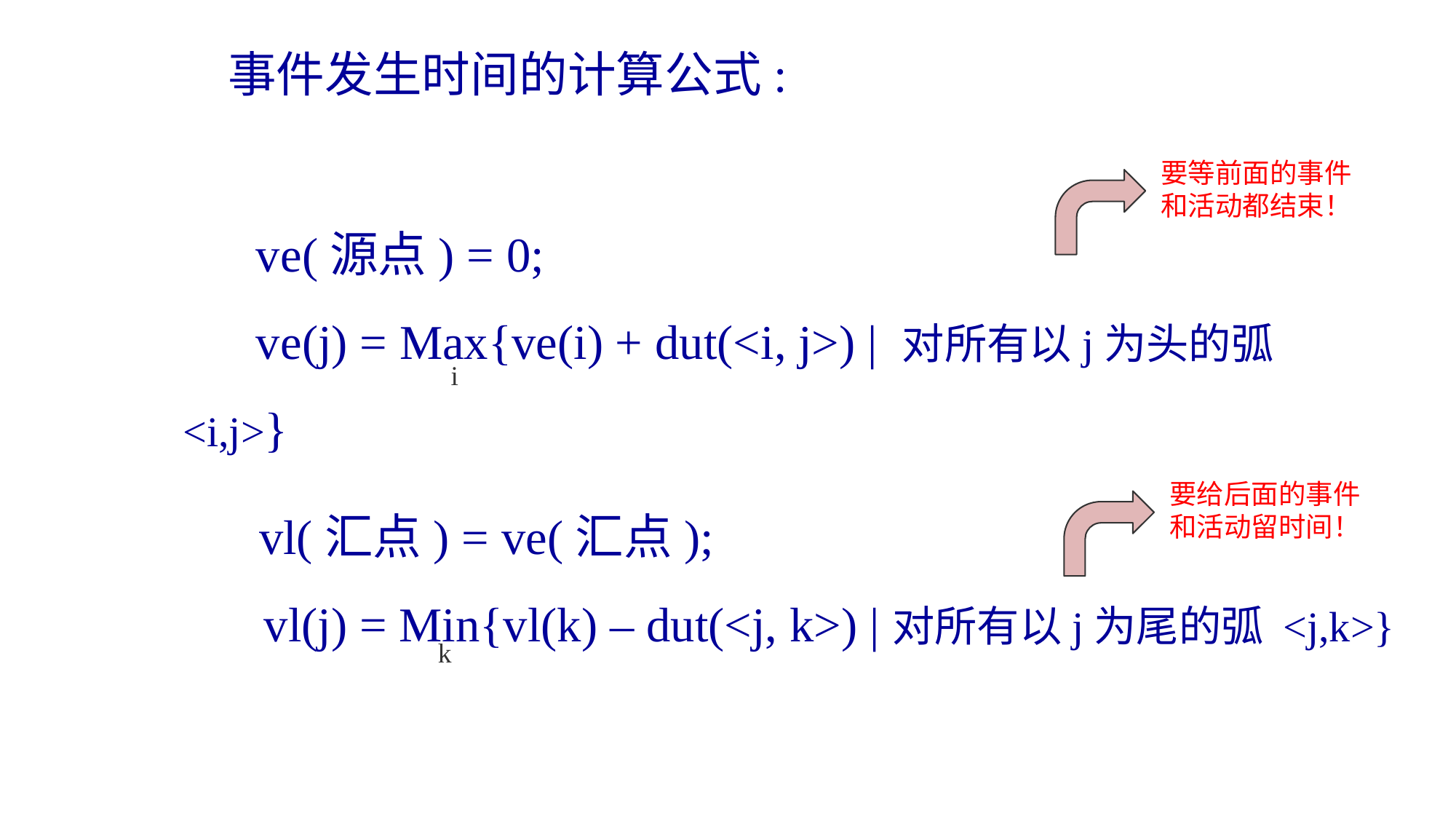

事件发生时间的计算公式:
要等前面的事件和活动都结束！

      ve(源点) = 0;
      ve(j) = Max{ve(i) + dut(<i, j>) | 对所有以j为头的弧 <i,j>}
i
      vl(汇点) = ve(汇点);
      vl(j) = Min{vl(k) – dut(<j, k>) |对所有以j为尾的弧 <j,k>}
要给后面的事件和活动留时间！

k